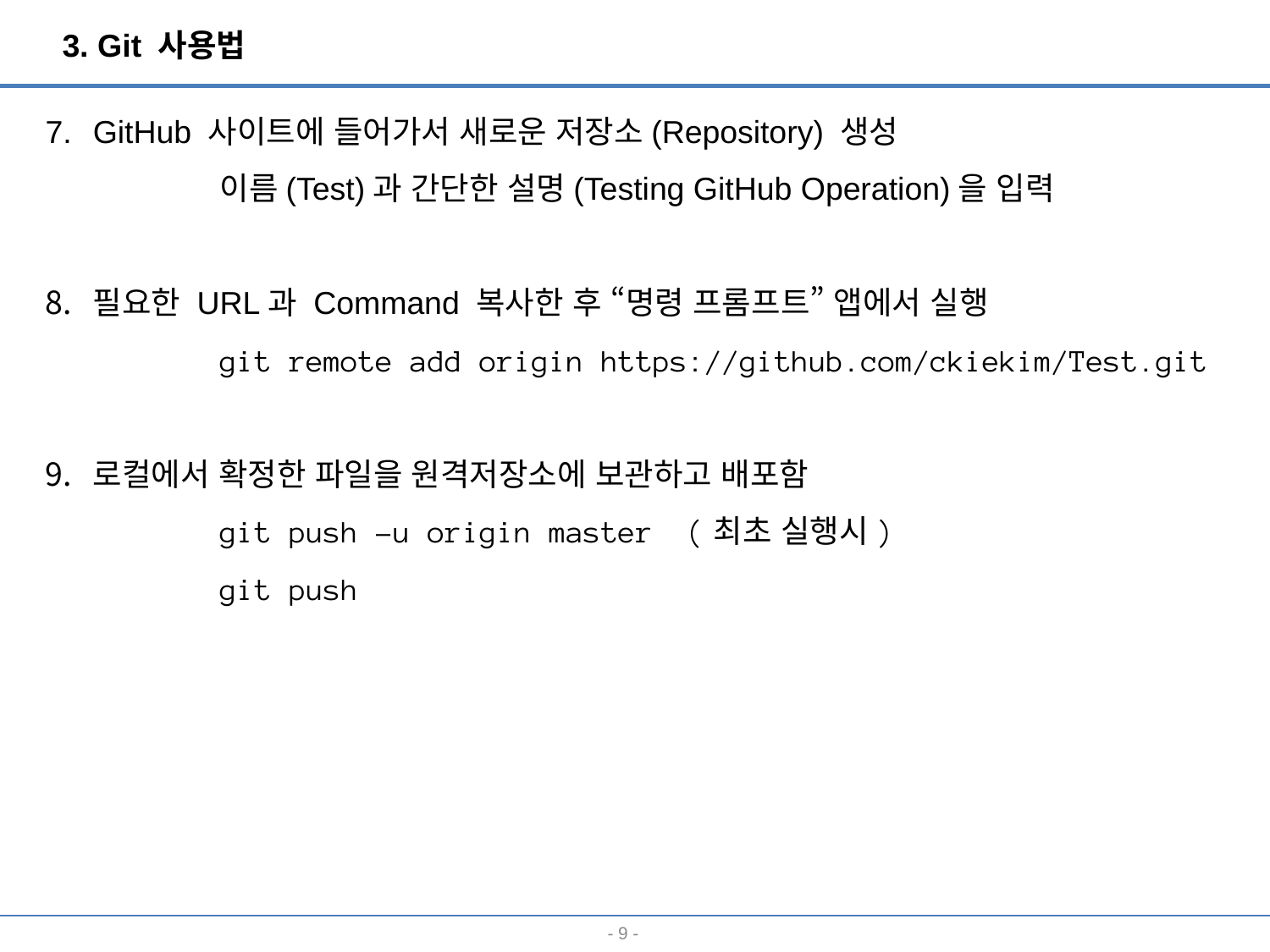

3. Git 사용법
GitHub 사이트에 들어가서 새로운 저장소(Repository) 생성
	이름(Test)과 간단한 설명(Testing GitHub Operation)을 입력

필요한 URL과 Command 복사한 후 “명령 프롬프트” 앱에서 실행
	git remote add origin https://github.com/ckiekim/Test.git
로컬에서 확정한 파일을 원격저장소에 보관하고 배포함
	git push -u origin master  (최초 실행시)
	git push
- 9 -